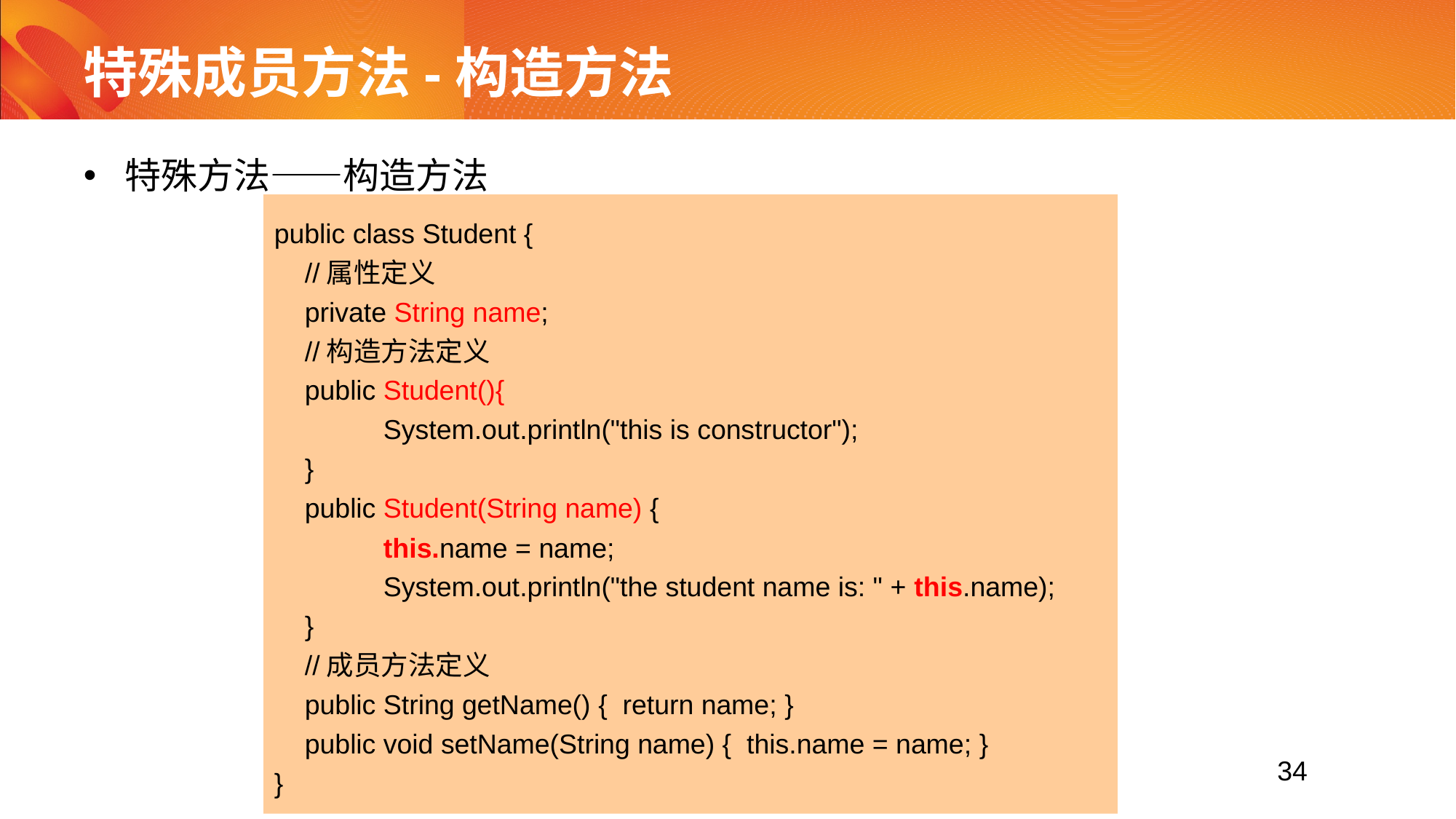

# 特殊成员方法-构造方法
特殊方法——构造方法
public class Student {
    //属性定义
    private String name;
    //构造方法定义
    public Student(){
	System.out.println("this is constructor");
    }
    public Student(String name) {
      	this.name = name;
       	System.out.println("the student name is: " + this.name);
    }
    //成员方法定义
    public String getName() {  return name; }
    public void setName(String name) {  this.name = name; }
}